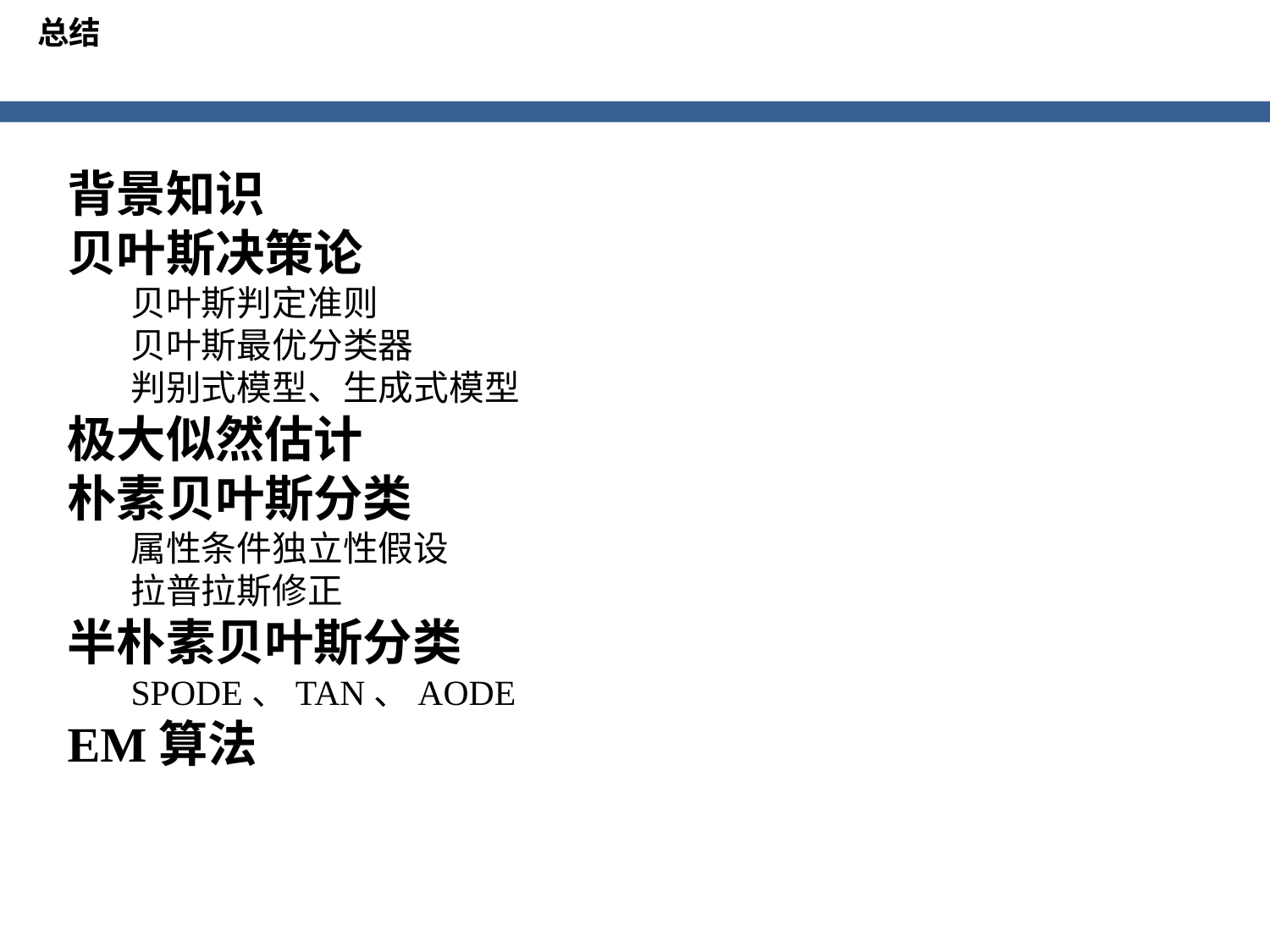

总结
背景知识
贝叶斯决策论
贝叶斯判定准则
贝叶斯最优分类器
判别式模型、生成式模型
极大似然估计
朴素贝叶斯分类
属性条件独立性假设
拉普拉斯修正
半朴素贝叶斯分类
SPODE、TAN、AODE
EM算法